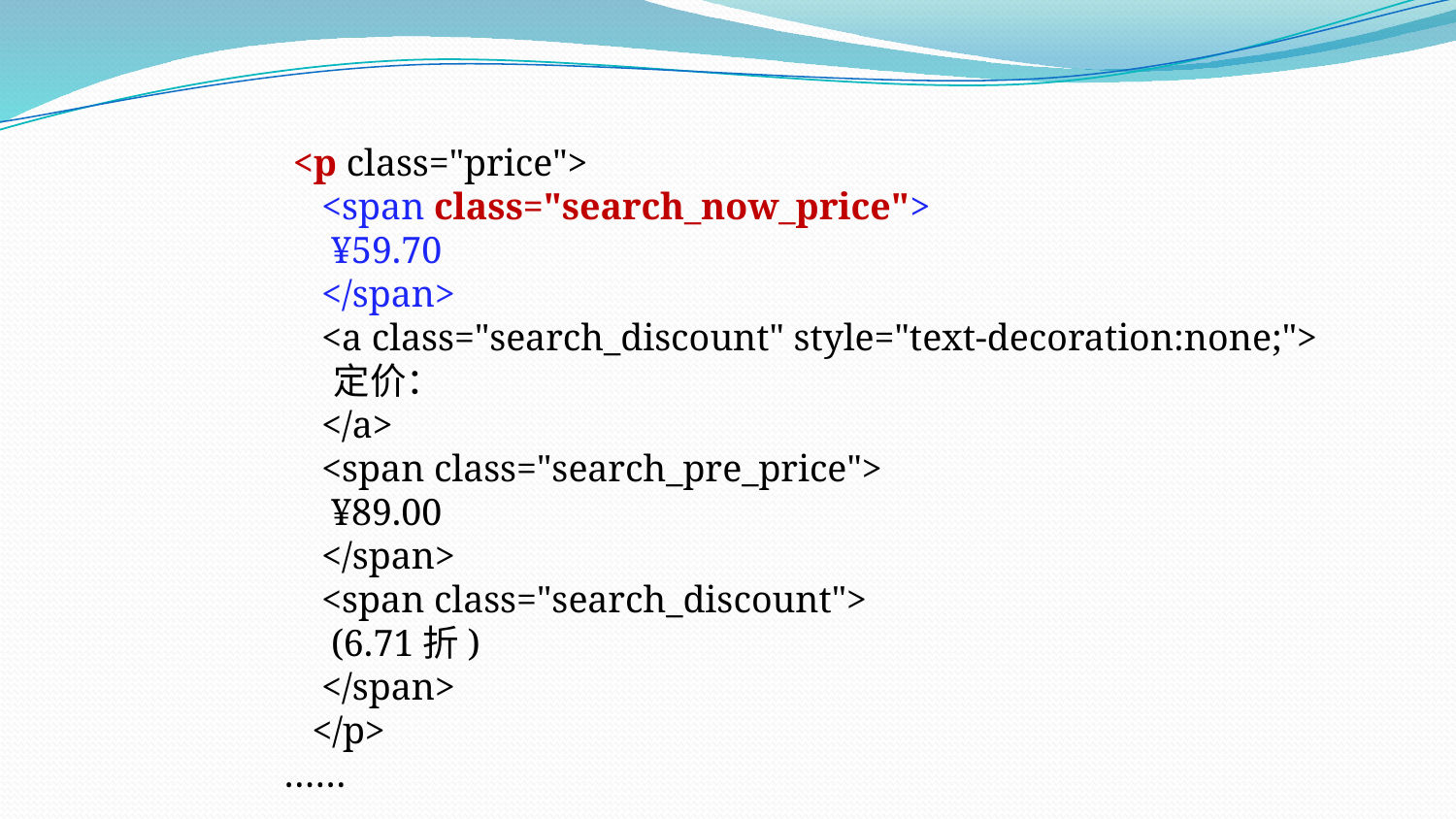

<p class="price">
    <span class="search_now_price">
     ¥59.70
    </span>
    <a class="search_discount" style="text-decoration:none;">
     定价：
    </a>
    <span class="search_pre_price">
     ¥89.00
    </span>
    <span class="search_discount">
     (6.71折)
    </span>
   </p>
……